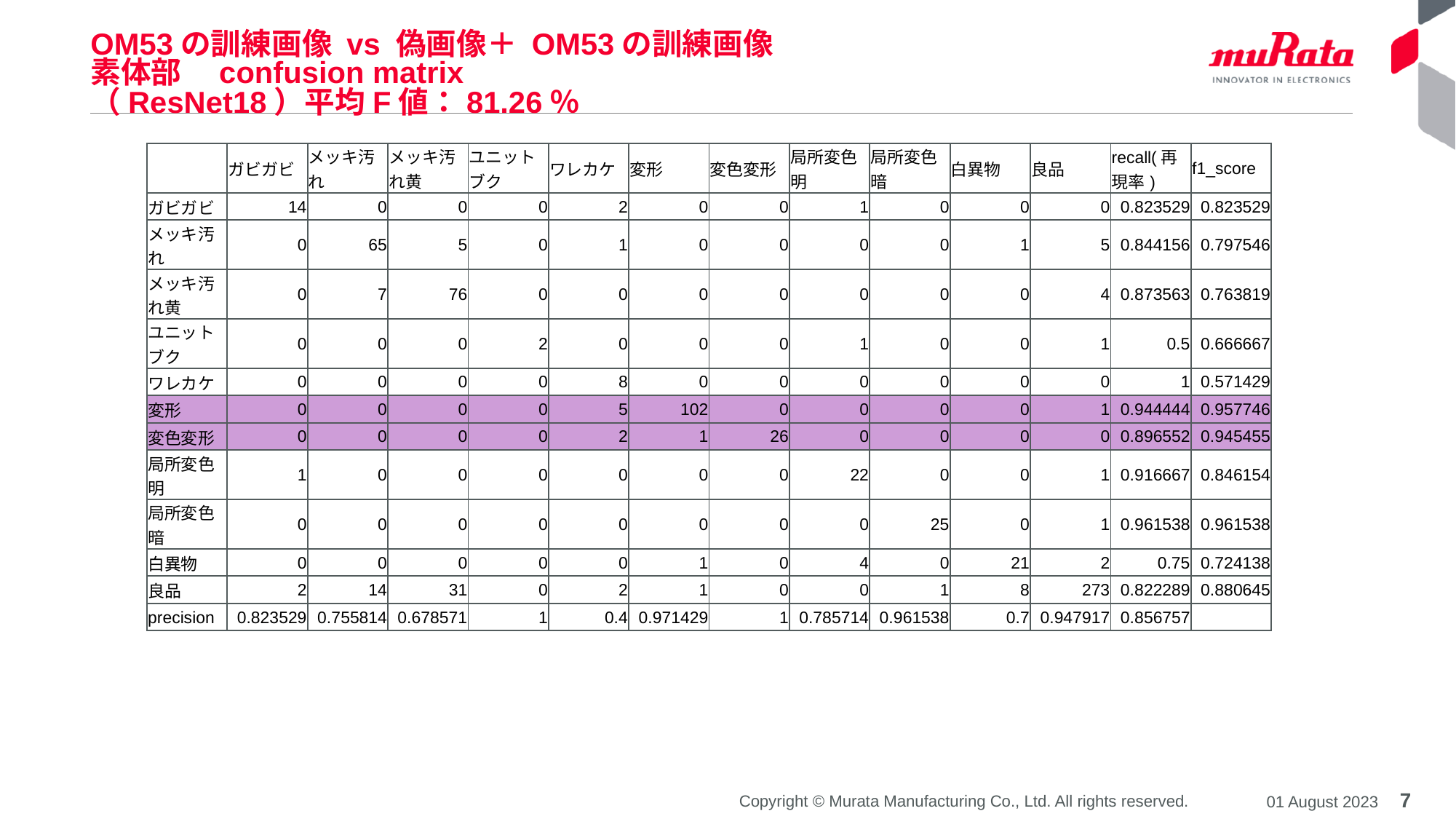

# OM53の訓練画像 vs 偽画像＋ OM53の訓練画像 素体部　confusion matrix　 （ResNet18）平均F値：81.26％
|  | ガビガビ | メッキ汚れ | メッキ汚れ黄 | ユニットブク | ワレカケ | 変形 | 変色変形 | 局所変色明 | 局所変色暗 | 白異物 | 良品 | recall(再現率) | f1\_score |
| --- | --- | --- | --- | --- | --- | --- | --- | --- | --- | --- | --- | --- | --- |
| ガビガビ | 14 | 0 | 0 | 0 | 2 | 0 | 0 | 1 | 0 | 0 | 0 | 0.823529 | 0.823529 |
| メッキ汚れ | 0 | 65 | 5 | 0 | 1 | 0 | 0 | 0 | 0 | 1 | 5 | 0.844156 | 0.797546 |
| メッキ汚れ黄 | 0 | 7 | 76 | 0 | 0 | 0 | 0 | 0 | 0 | 0 | 4 | 0.873563 | 0.763819 |
| ユニットブク | 0 | 0 | 0 | 2 | 0 | 0 | 0 | 1 | 0 | 0 | 1 | 0.5 | 0.666667 |
| ワレカケ | 0 | 0 | 0 | 0 | 8 | 0 | 0 | 0 | 0 | 0 | 0 | 1 | 0.571429 |
| 変形 | 0 | 0 | 0 | 0 | 5 | 102 | 0 | 0 | 0 | 0 | 1 | 0.944444 | 0.957746 |
| 変色変形 | 0 | 0 | 0 | 0 | 2 | 1 | 26 | 0 | 0 | 0 | 0 | 0.896552 | 0.945455 |
| 局所変色明 | 1 | 0 | 0 | 0 | 0 | 0 | 0 | 22 | 0 | 0 | 1 | 0.916667 | 0.846154 |
| 局所変色暗 | 0 | 0 | 0 | 0 | 0 | 0 | 0 | 0 | 25 | 0 | 1 | 0.961538 | 0.961538 |
| 白異物 | 0 | 0 | 0 | 0 | 0 | 1 | 0 | 4 | 0 | 21 | 2 | 0.75 | 0.724138 |
| 良品 | 2 | 14 | 31 | 0 | 2 | 1 | 0 | 0 | 1 | 8 | 273 | 0.822289 | 0.880645 |
| precision | 0.823529 | 0.755814 | 0.678571 | 1 | 0.4 | 0.971429 | 1 | 0.785714 | 0.961538 | 0.7 | 0.947917 | 0.856757 |  |